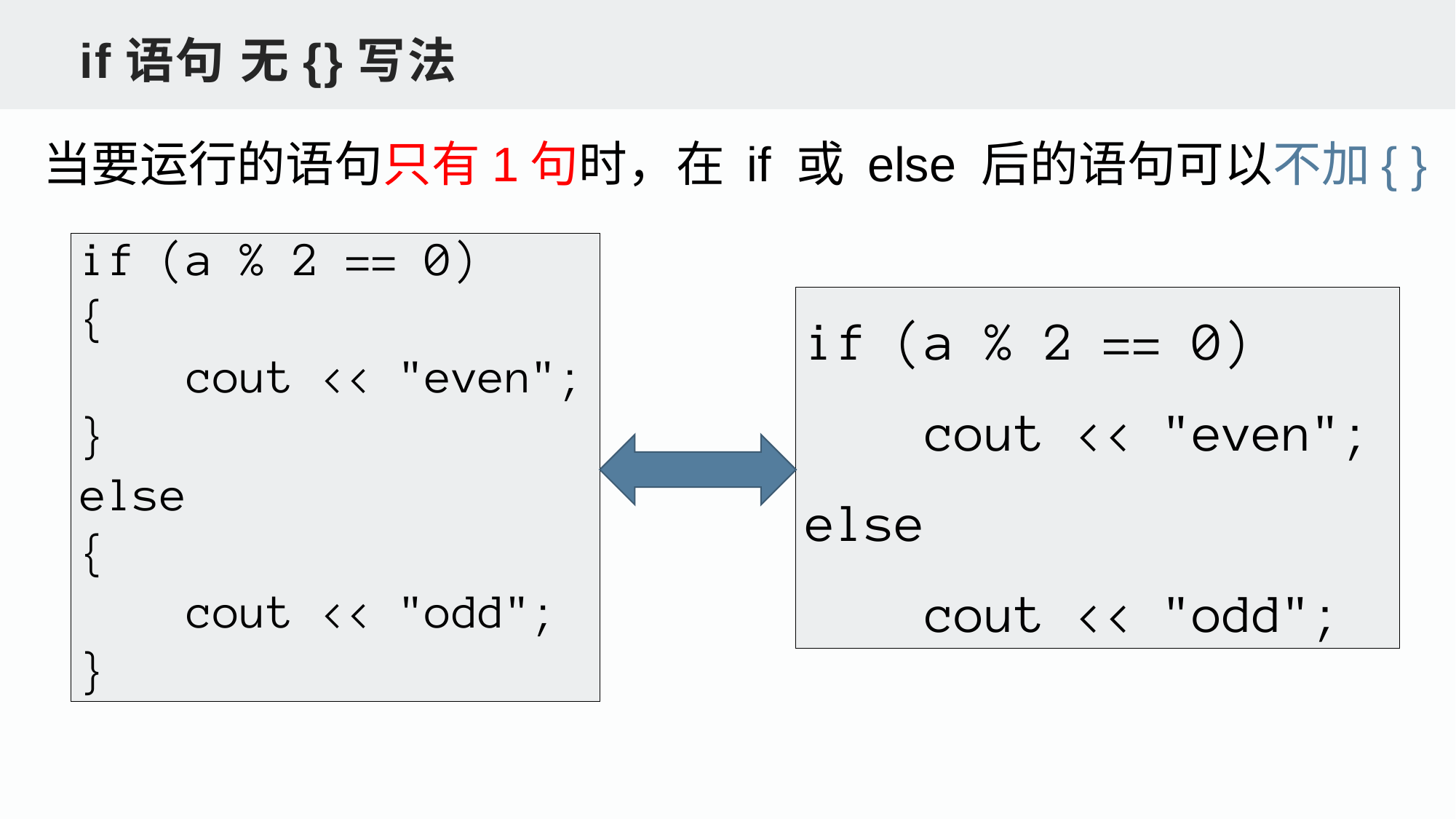

if语句 无{}写法
当要运行的语句只有1句时，在 if 或 else 后的语句可以不加{ }
if (a % 2 == 0)
{
    cout << "even";
}
else
{
    cout << "odd";
}
if (a % 2 == 0)
    cout << "even";
else
    cout << "odd";